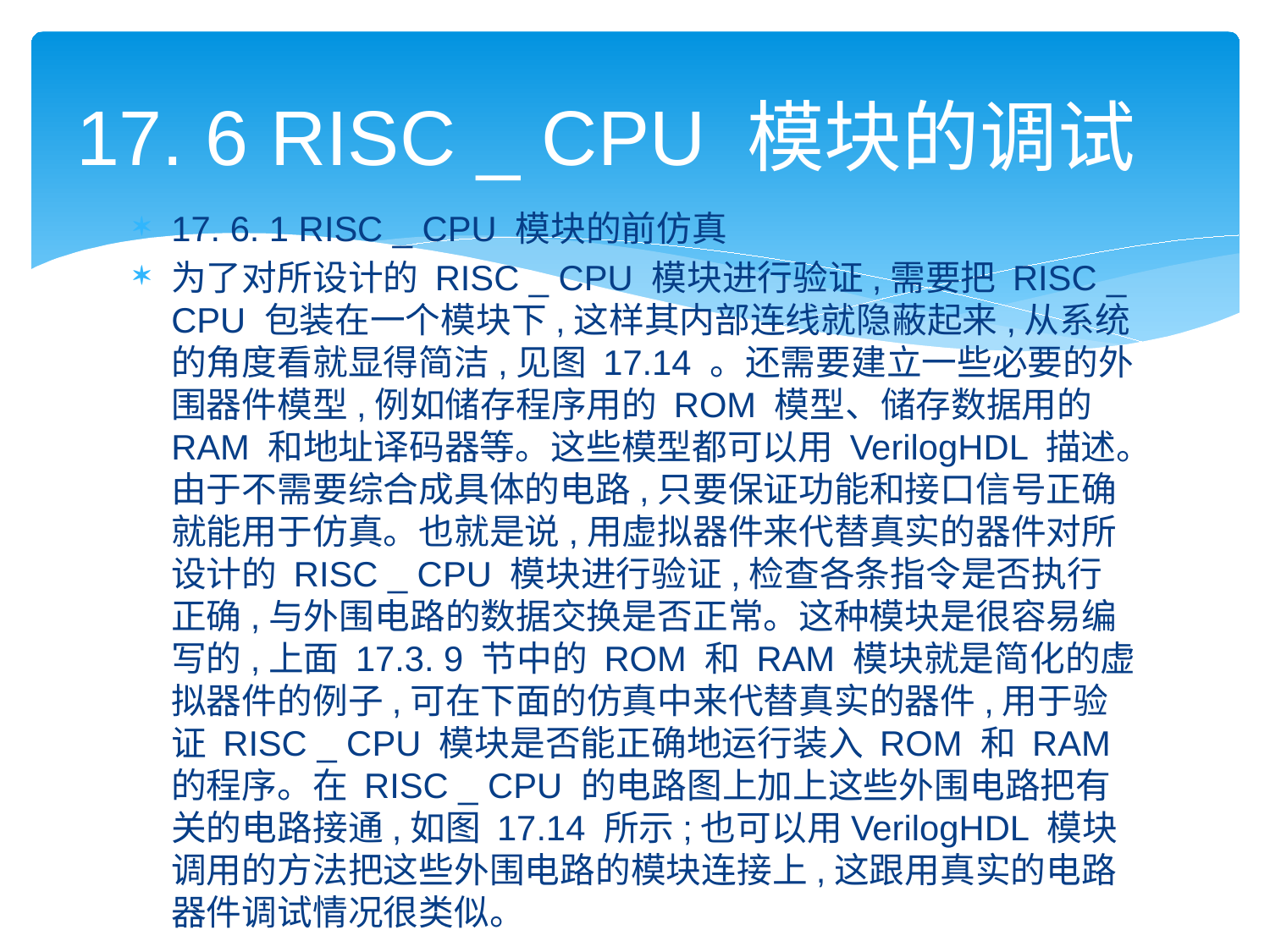

# 17. 6 RISC _ CPU 模块的调试
17. 6. 1 RISC _ CPU 模块的前仿真
为了对所设计的 RISC _ CPU 模块进行验证,需要把 RISC _ CPU 包装在一个模块下,这样其内部连线就隐蔽起来,从系统的角度看就显得简洁,见图 17.14 。还需要建立一些必要的外围器件模型,例如储存程序用的 ROM 模型、储存数据用的 RAM 和地址译码器等。这些模型都可以用 VerilogHDL 描述。由于不需要综合成具体的电路,只要保证功能和接口信号正确就能用于仿真。也就是说,用虚拟器件来代替真实的器件对所设计的 RISC _ CPU 模块进行验证,检查各条指令是否执行正确,与外围电路的数据交换是否正常。这种模块是很容易编写的,上面 17.3. 9 节中的 ROM 和 RAM 模块就是简化的虚拟器件的例子,可在下面的仿真中来代替真实的器件,用于验证 RISC _ CPU 模块是否能正确地运行装入 ROM 和 RAM 的程序。在 RISC _ CPU 的电路图上加上这些外围电路把有关的电路接通,如图 17.14 所示;也可以用VerilogHDL 模块调用的方法把这些外围电路的模块连接上,这跟用真实的电路器件调试情况很类似。